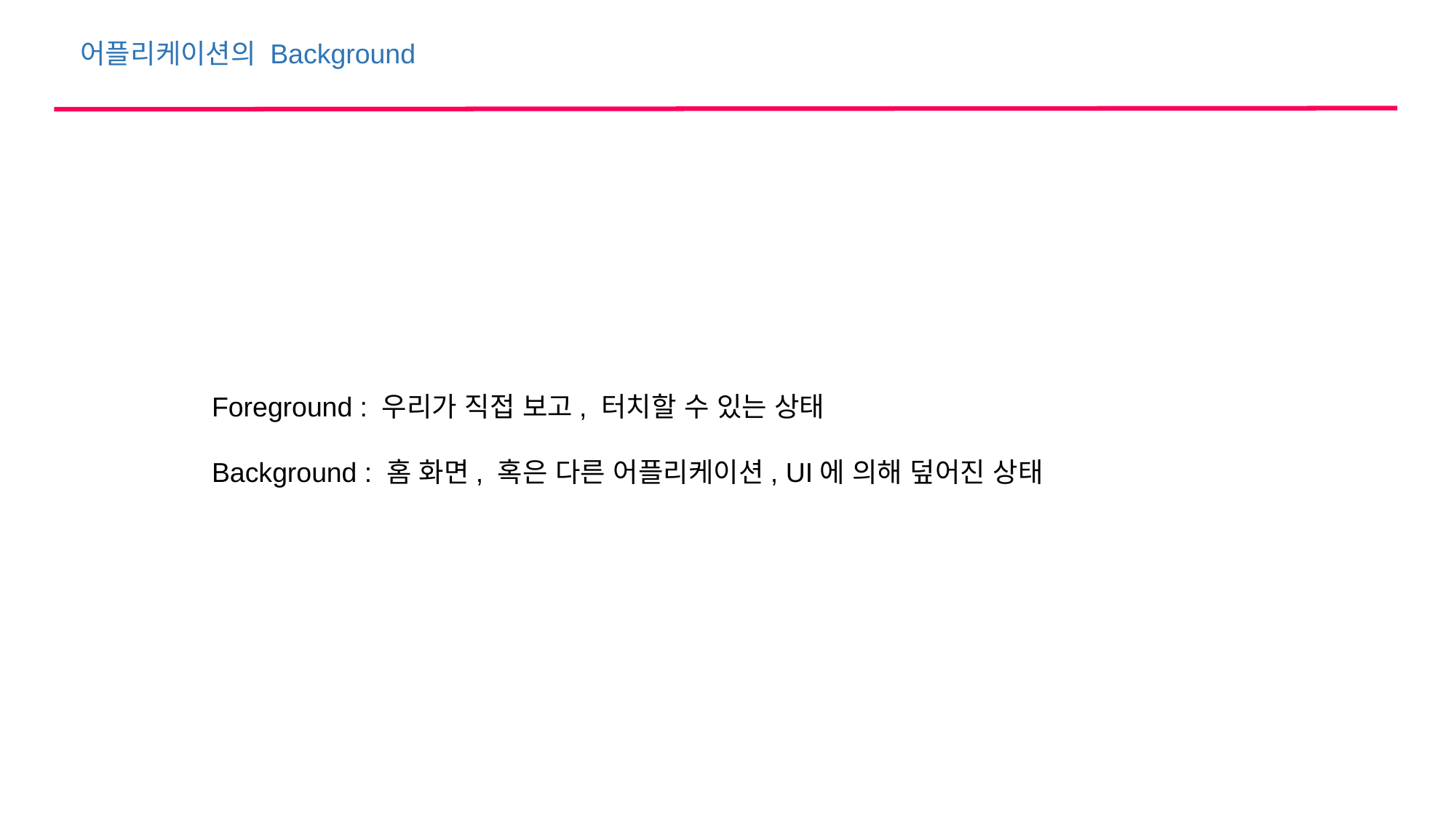

어플리케이션의 Background
Foreground : 우리가 직접 보고, 터치할 수 있는 상태
Background : 홈 화면, 혹은 다른 어플리케이션, UI에 의해 덮어진 상태